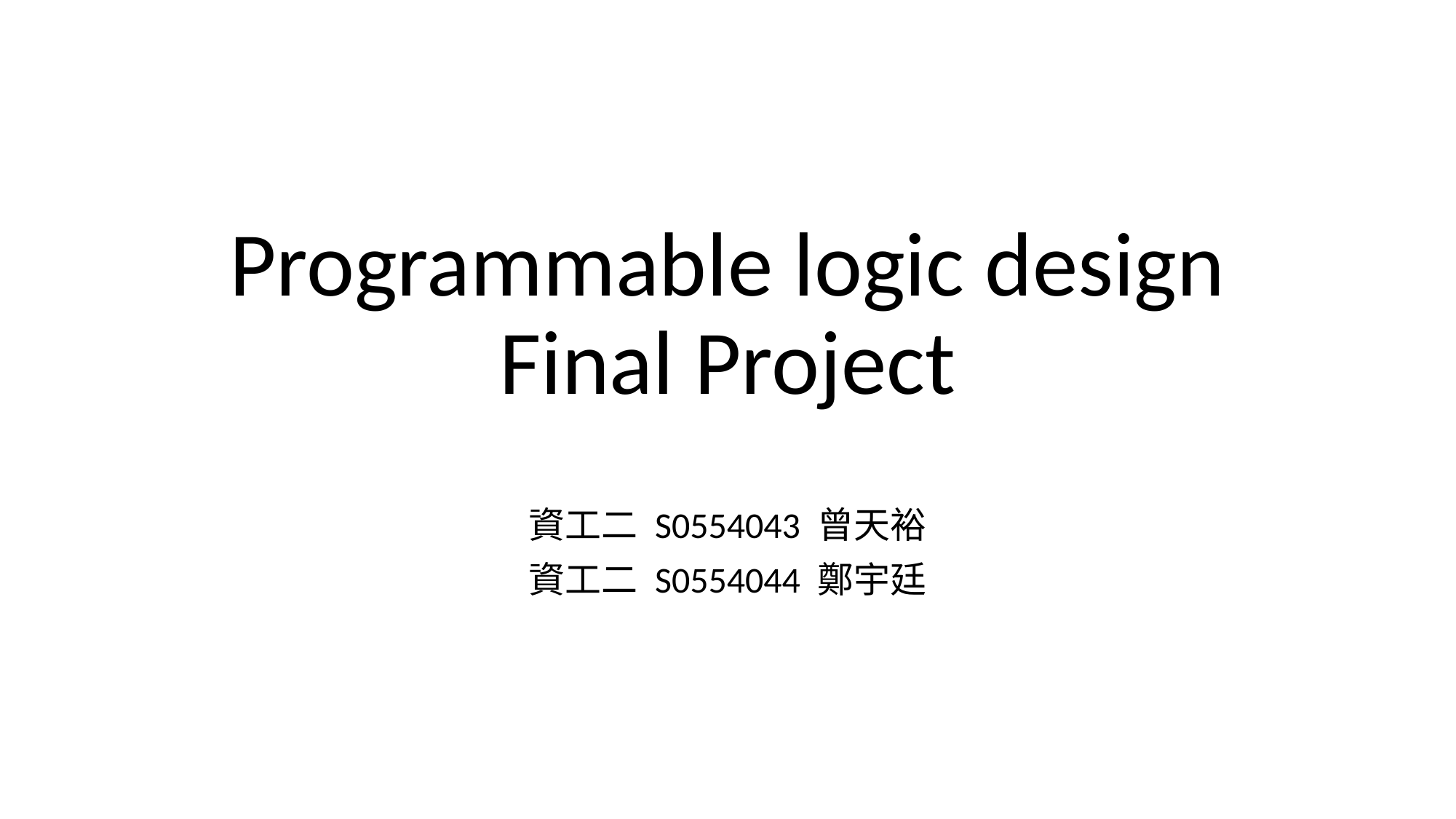

# Programmable logic design Final Project
資工二 S0554043 曾天裕
資工二 S0554044 鄭宇廷